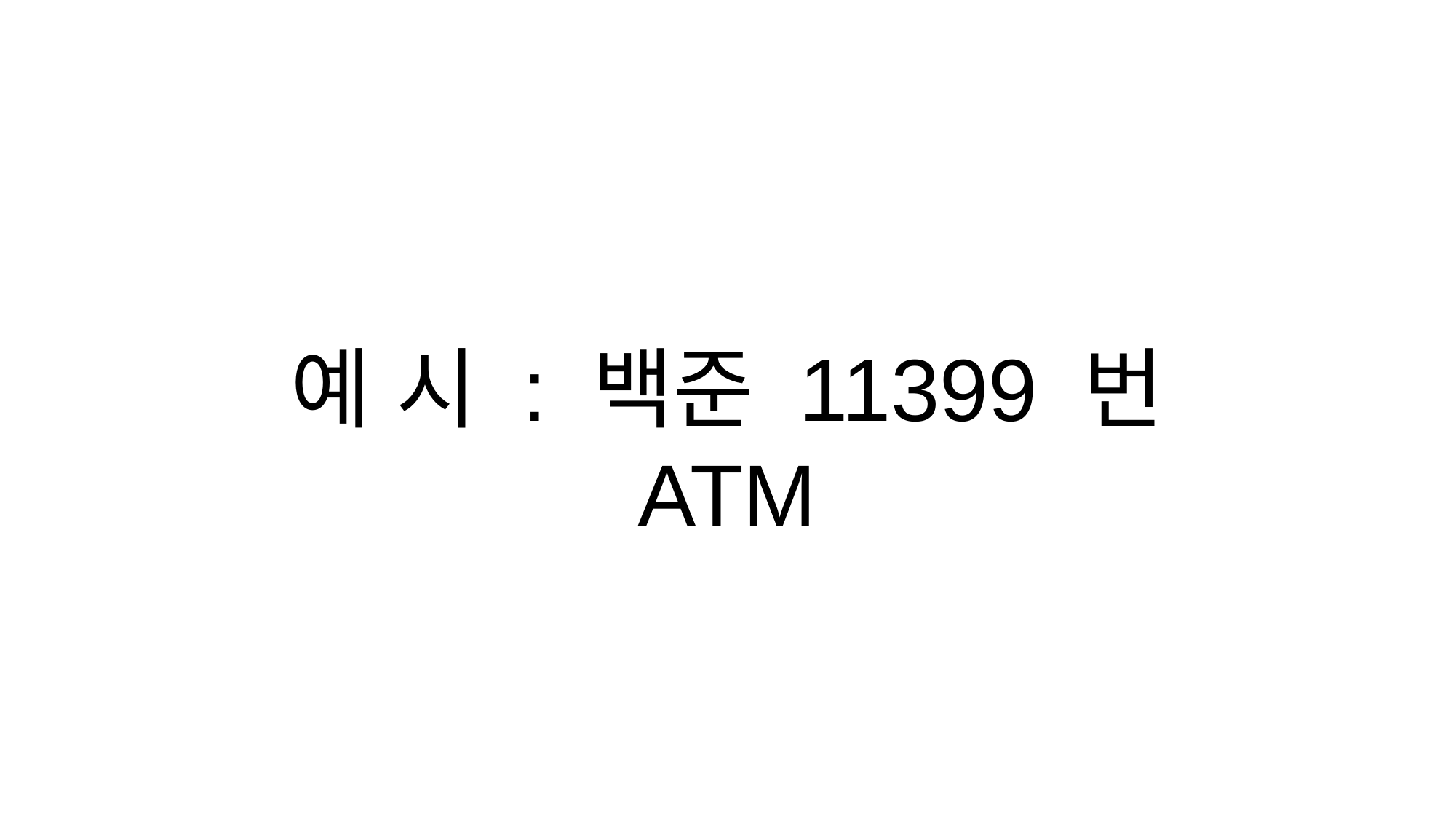

예 시 : 백준 11399 번 ATM